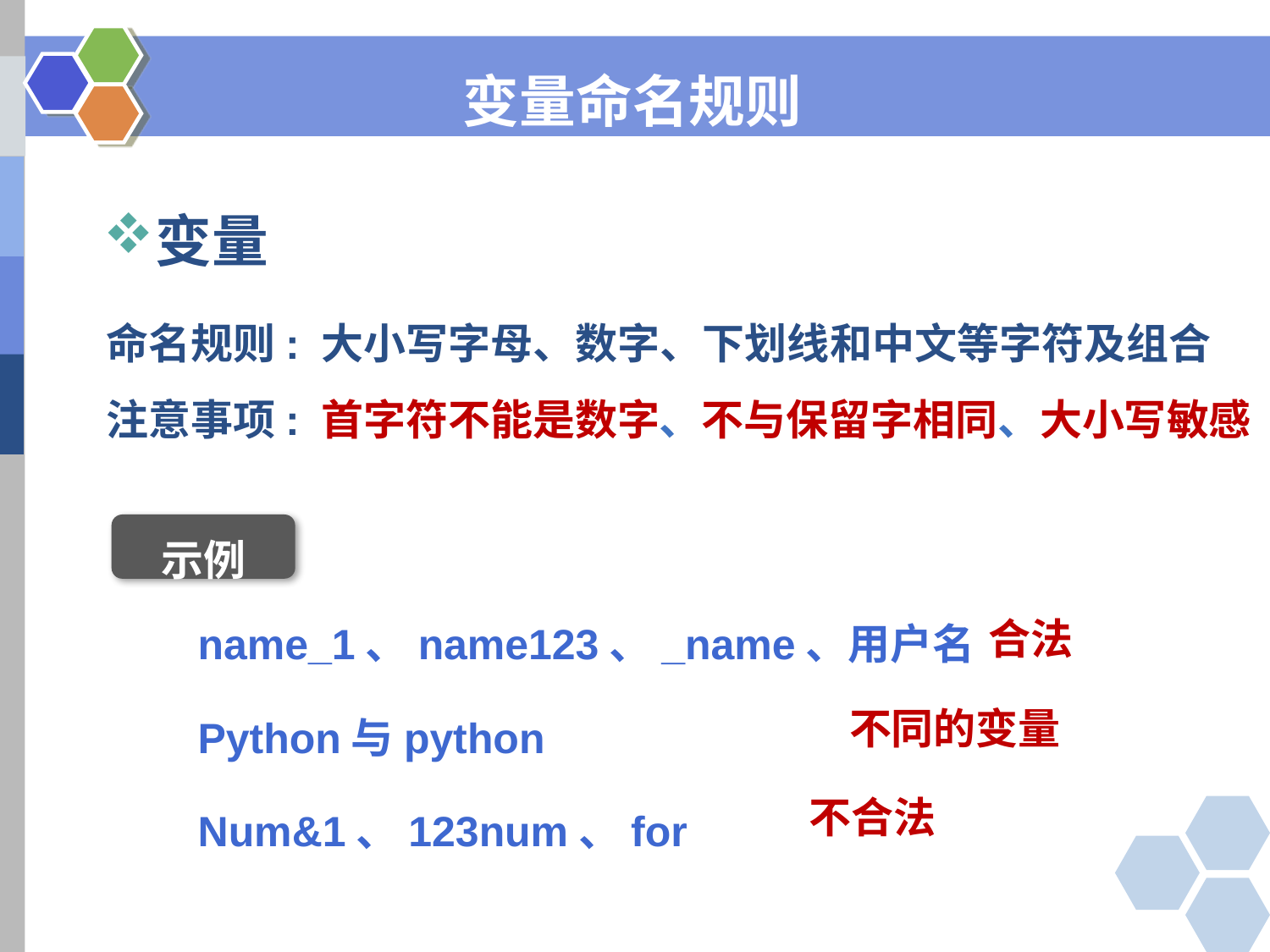

变量命名规则

变量
命名规则: 大小写字母、数字、下划线和中文等字符及组合
注意事项: 首字符不能是数字、不与保留字相同、大小写敏感

示例
name_1、name123、_name、用户名
合法
Python与python
不同的变量
Num&1、123num、for

不合法